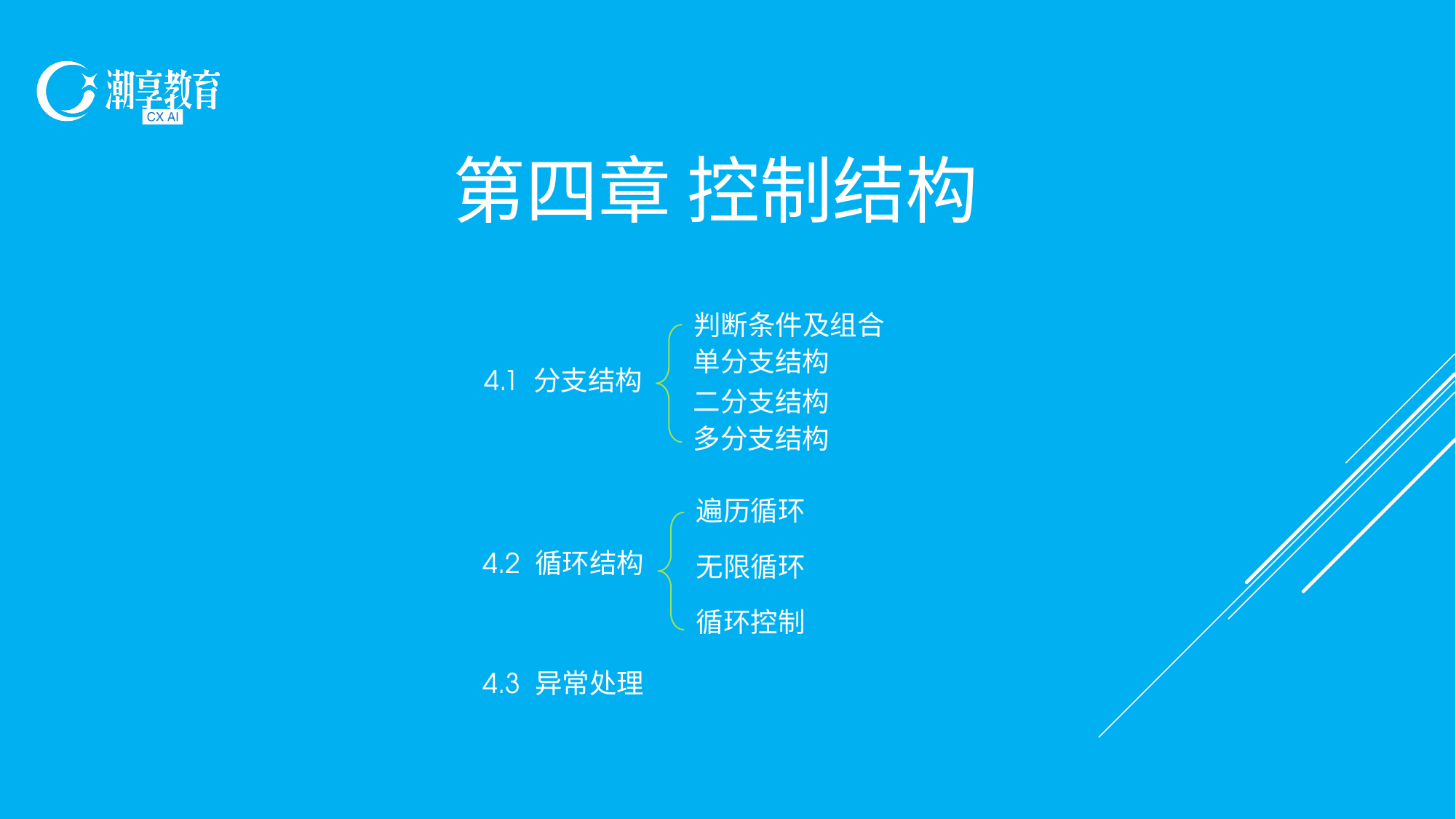

第四章 控制结构
判断条件及组合

单分支结构
4.1 分支结构
二分支结构
多分支结构
遍历循环

4.2 循环结构
无限循环
循环控制
4.3 异常处理